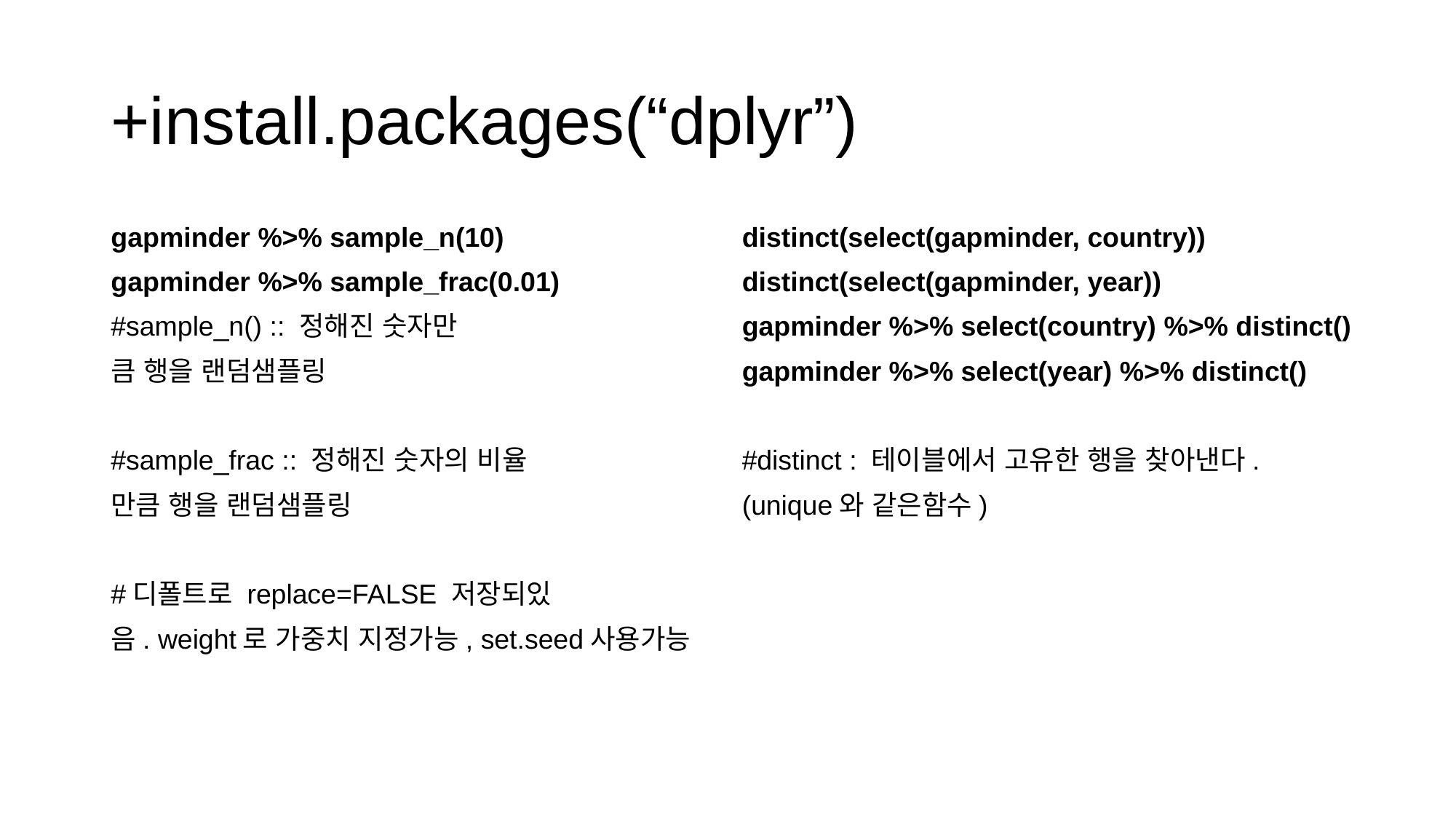

# +install.packages(“dplyr”)
gapminder %>% sample_n(10)
gapminder %>% sample_frac(0.01)
#sample_n() :: 정해진 숫자만
큼 행을 랜덤샘플링

#sample_frac :: 정해진 숫자의 비율
만큼 행을 랜덤샘플링

#디폴트로 replace=FALSE 저장되있
음. weight로 가중치 지정가능, set.seed사용가능

distinct(select(gapminder, country))
distinct(select(gapminder, year))
gapminder %>% select(country) %>% distinct()
gapminder %>% select(year) %>% distinct()

#distinct : 테이블에서 고유한 행을 찾아낸다.
(unique와 같은함수)